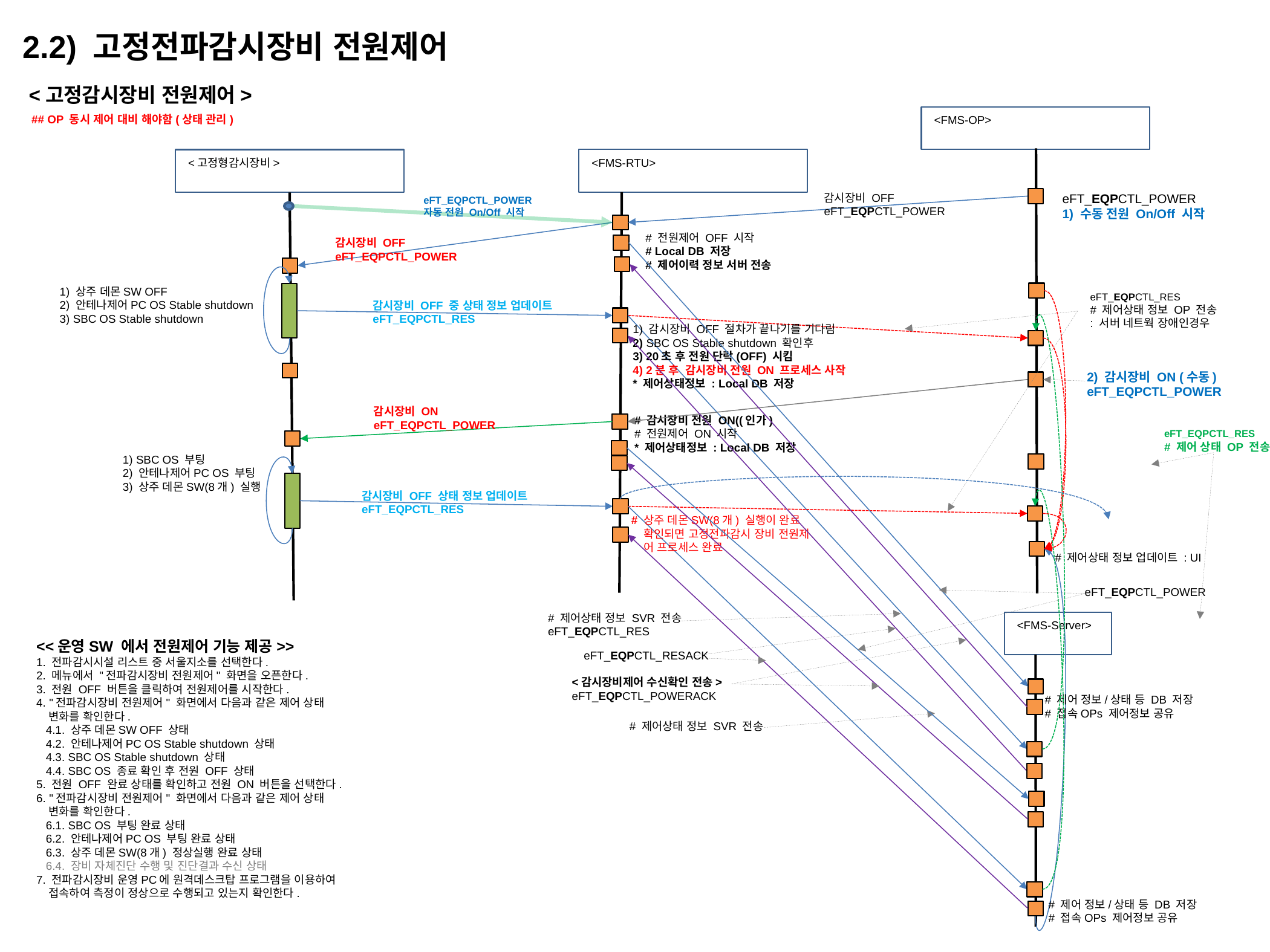

2.2) 고정전파감시장비 전원제어
<고정감시장비 전원제어>
## OP 동시 제어 대비 해야함(상태 관리)
<FMS-OP>
<FMS-RTU>
<고정형감시장비>

감시장비 OFF
eFT_EQPCTL_POWER
eFT_EQPCTL_POWER
1) 수동 전원 On/Off 시작

eFT_EQPCTL_POWER
자동 전원 On/Off 시작

감시장비 OFF
eFT_EQPCTL_POWER
# 전원제어 OFF 시작
# Local DB 저장
# 제어이력 정보 서버 전송

1) 상주 데몬SW OFF
2) 안테나제어PC OS Stable shutdown
3) SBC OS Stable shutdown

감시장비 OFF 중 상태 정보 업데이트
eFT_EQPCTL_RES

eFT_EQPCTL_RES
# 제어상태 정보 OP 전송
: 서버 네트웍 장애인경우

1) 감시장비 OFF 절차가 끝나기를 기다림
2) SBC OS Stable shutdown 확인후
3) 20초 후 전원 단락(OFF) 시킴
4) 2분 후  감시장비 전원 ON 프로세스 사작
* 제어상태정보 : Local DB 저장

2) 감시장비 ON (수동)
eFT_EQPCTL_POWER

감시장비 ON
eFT_EQPCTL_POWER
# 감시장비 전원 ON((인가)
# 전원제어 ON 시작
* 제어상태정보 : Local DB 저장

eFT_EQPCTL_RES
# 제어 상태 OP 전송

1) SBC OS 부팅
2) 안테나제어PC OS 부팅
3) 상주 데몬SW(8개) 실행

감시장비 OFF 상태 정보 업데이트
eFT_EQPCTL_RES

# 상주 데몬SW(8개) 실행이 완료
   확인되면 고정전파감시 장비 전원제
   어 프로세스 완료

# 제어상태 정보 업데이트 : UI
eFT_EQPCTL_POWER
# 제어상태 정보 SVR 전송
eFT_EQPCTL_RES
<FMS-Server>
<<운영SW 에서 전원제어 기능 제공>>
1. 전파감시시설 리스트 중 서울지소를 선택한다.
2. 메뉴에서 "전파감시장비 전원제어" 화면을 오픈한다.
3. 전원 OFF 버튼을 클릭하여 전원제어를 시작한다.
4. "전파감시장비 전원제어" 화면에서 다음과 같은 제어 상태
   변화를 확인한다.
   4.1. 상주 데몬SW OFF 상태
   4.2. 안테나제어PC OS Stable shutdown 상태
   4.3. SBC OS Stable shutdown 상태
   4.4. SBC OS 종료 확인 후 전원 OFF 상태
5. 전원 OFF 완료 상태를 확인하고 전원 ON 버튼을 선택한다.
6. "전파감시장비 전원제어" 화면에서 다음과 같은 제어 상태
   변화를 확인한다.
   6.1. SBC OS 부팅 완료 상태
   6.2. 안테나제어PC OS 부팅 완료 상태
   6.3. 상주 데몬SW(8개) 정상실행 완료 상태
   6.4. 장비 자체진단 수행 및 진단결과 수신 상태
7. 전파감시장비 운영PC에 원격데스크탑 프로그램을 이용하여
   접속하여 측정이 정상으로 수행되고 있는지 확인한다.
eFT_EQPCTL_RESACK
<감시장비제어 수신확인 전송>
eFT_EQPCTL_POWERACK

# 제어 정보/상태 등 DB 저장
# 접속OPs 제어정보 공유

# 제어상태 정보 SVR 전송

# 제어 정보/상태 등 DB 저장
# 접속OPs 제어정보 공유